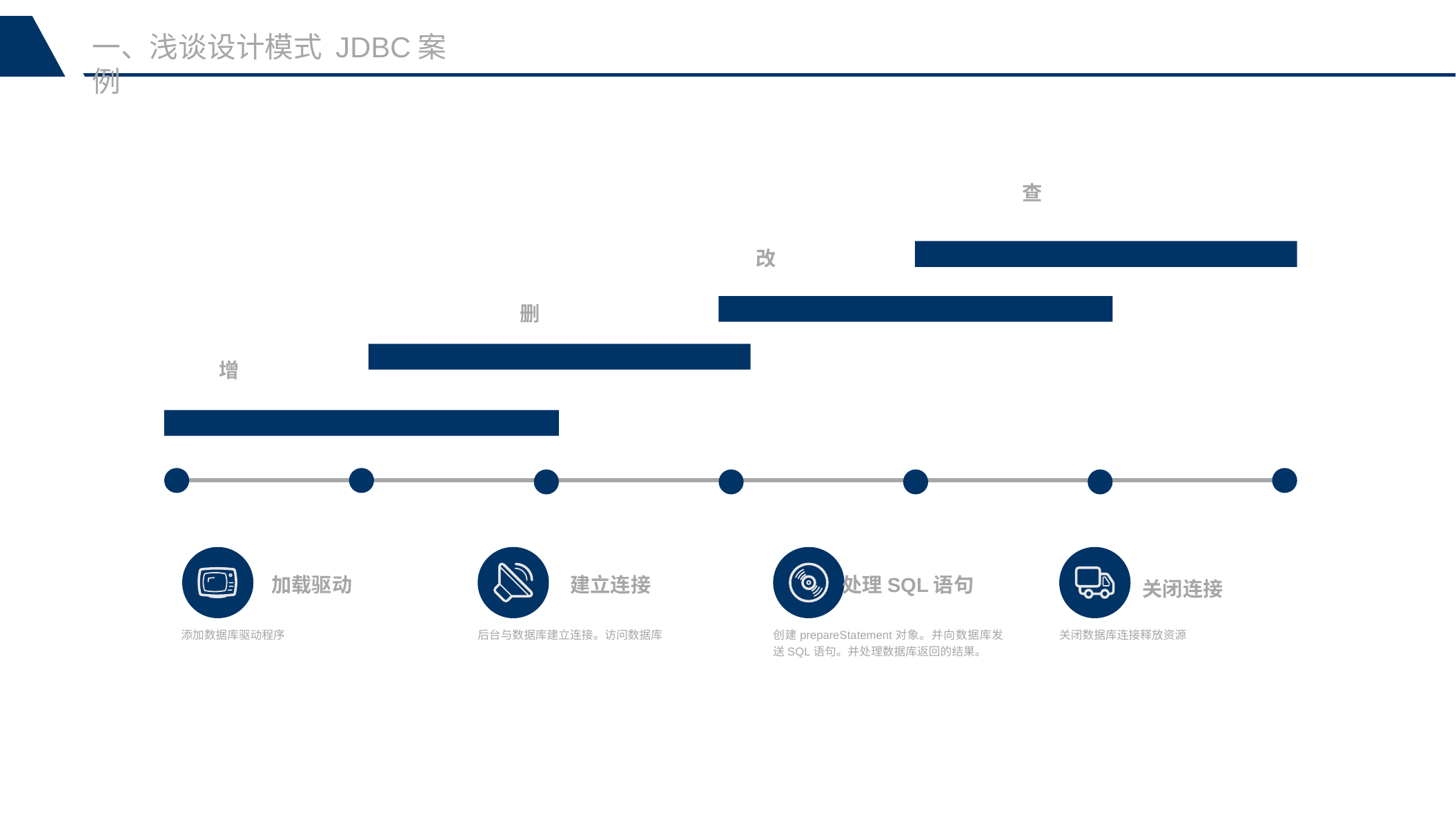

一、浅谈设计模式 JDBC案例

查

改
删

增

加载驱动
建立连接
处理SQL语句
关闭连接
添加数据库驱动程序
关闭数据库连接释放资源
后台与数据库建立连接。访问数据库
创建prepareStatement对象。并向数据库发送SQL语句。并处理数据库返回的结果。